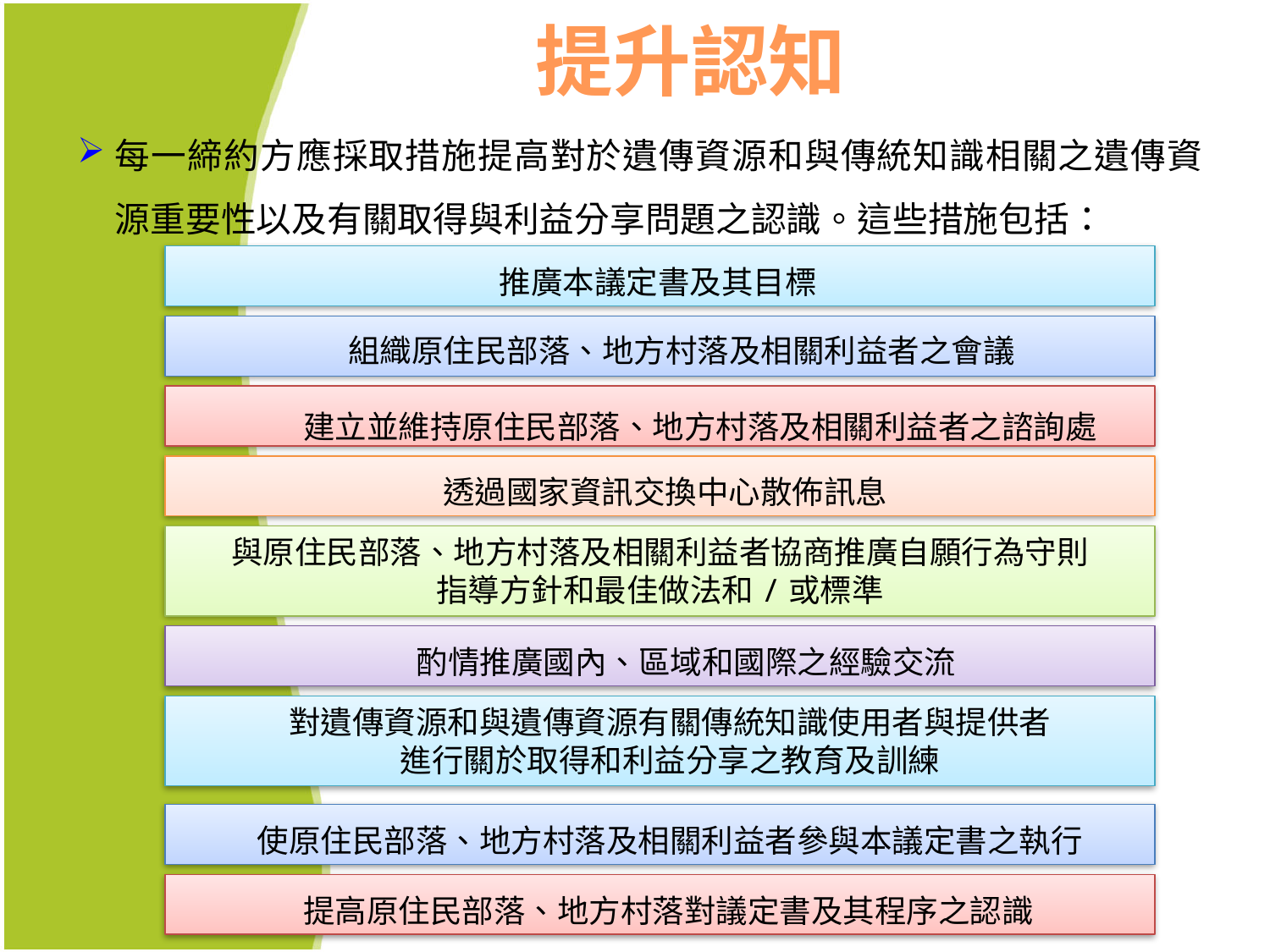

提升認知
每一締約方應採取措施提高對於遺傳資源和與傳統知識相關之遺傳資源重要性以及有關取得與利益分享問題之認識。這些措施包括：

推廣本議定書及其目標

組織原住民部落、地方村落及相關利益者之會議

建立並維持原住民部落、地方村落及相關利益者之諮詢處

透過國家資訊交換中心散佈訊息
與原住民部落、地方村落及相關利益者協商推廣自願行為守則
指導方針和最佳做法和/或標準

酌情推廣國內、區域和國際之經驗交流

對遺傳資源和與遺傳資源有關傳統知識使用者與提供者
進行關於取得和利益分享之教育及訓練

使原住民部落、地方村落及相關利益者參與本議定書之執行

提高原住民部落、地方村落對議定書及其程序之認識